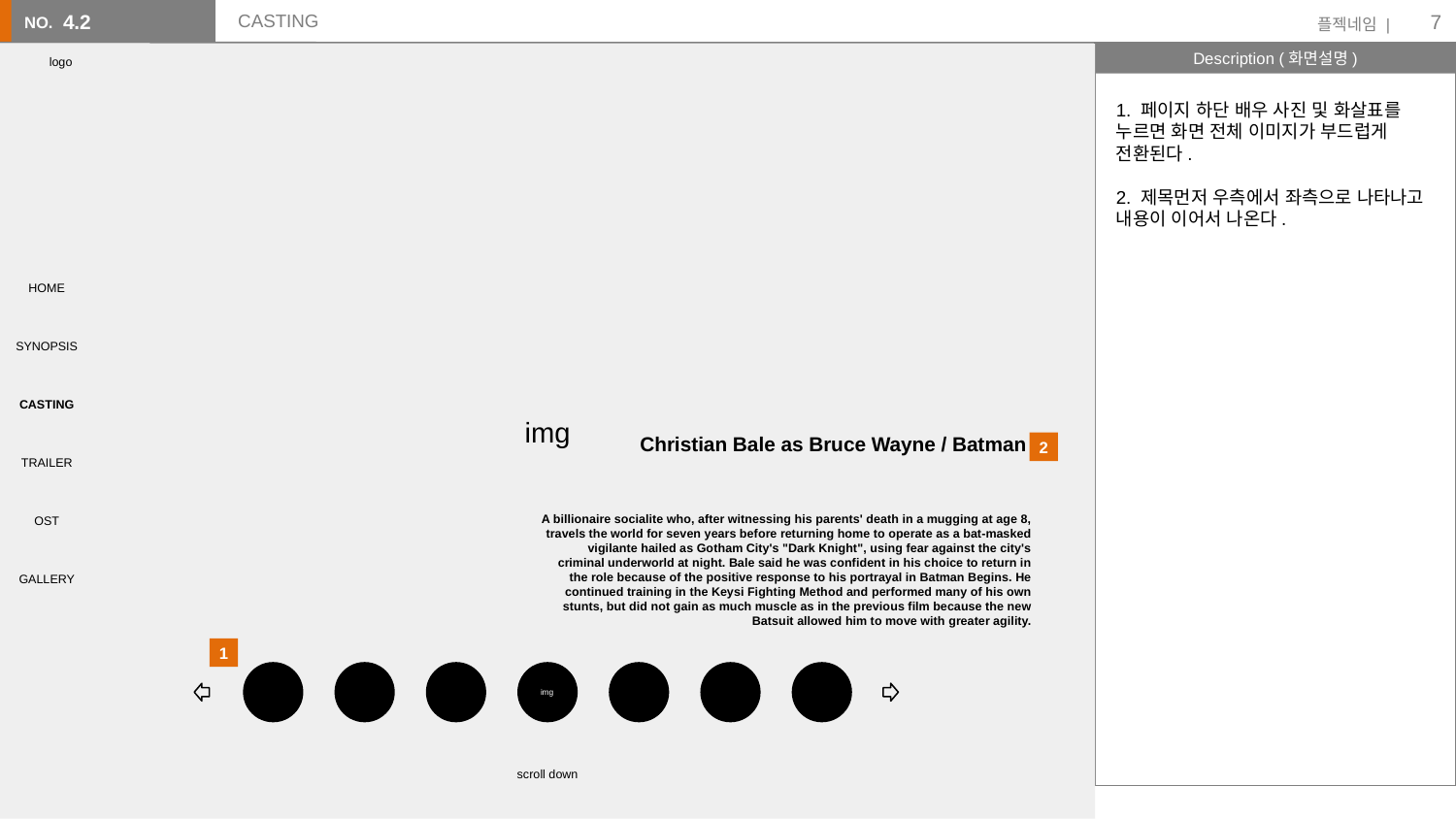

7
4.2
# CASTING
img
logo

1. 페이지 하단 배우 사진 및 화살표를 누르면 화면 전체 이미지가 부드럽게 전환된다.

2. 제목먼저 우측에서 좌측으로 나타나고 내용이 이어서 나온다.
HOME

  SYNOPSIS

CASTING

TRAILER

OST

GALLERY
Christian Bale as Bruce Wayne / Batman

2
A billionaire socialite who, after witnessing his parents' death in a mugging at age 8, travels the world for seven years before returning home to operate as a bat-masked vigilante hailed as Gotham City's "Dark Knight", using fear against the city's criminal underworld at night. Bale said he was confident in his choice to return in the role because of the positive response to his portrayal in Batman Begins. He continued training in the Keysi Fighting Method and performed many of his own stunts, but did not gain as much muscle as in the previous film because the new Batsuit allowed him to move with greater agility.
1

img

공지사항

scroll down